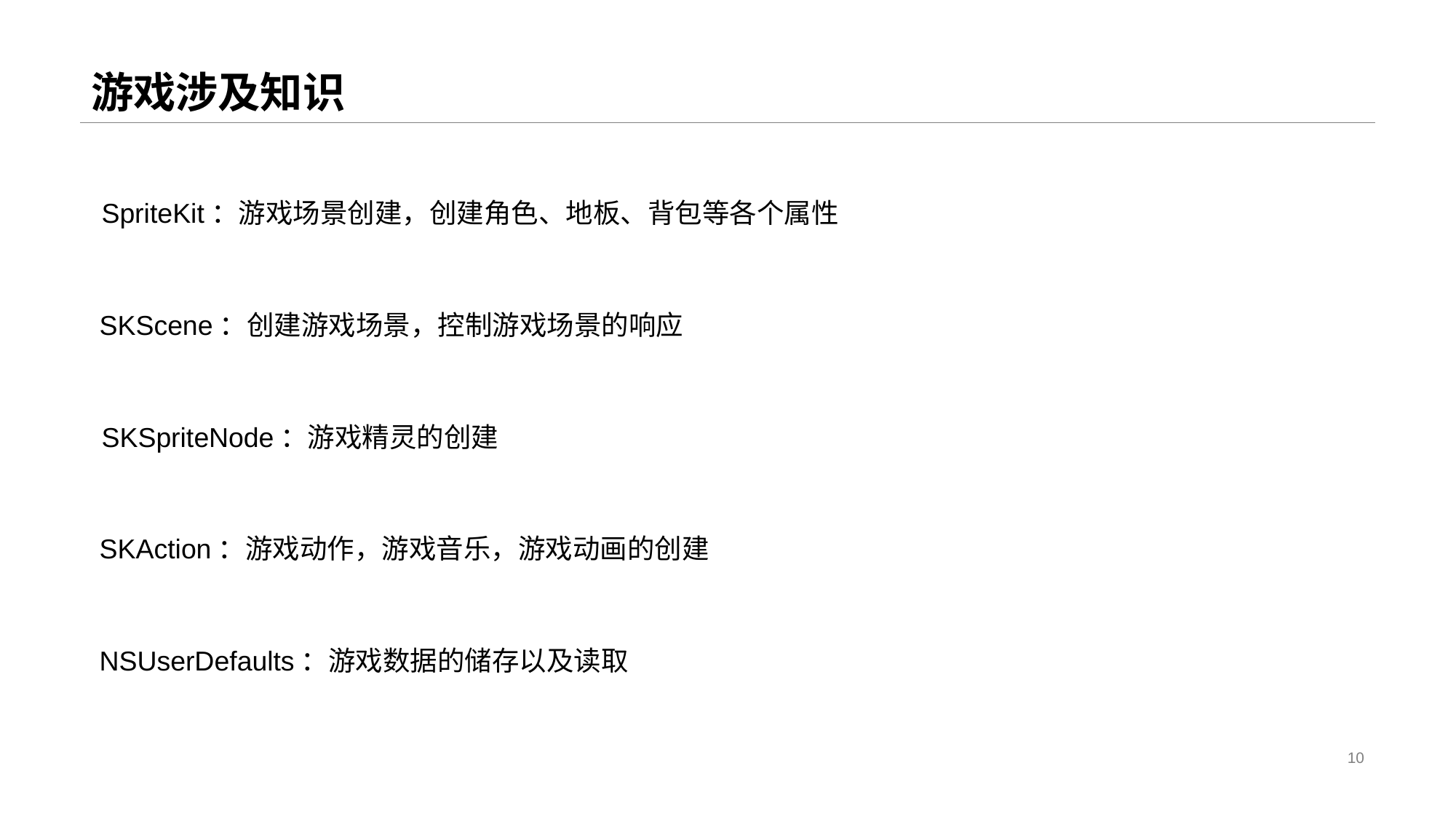

# 游戏涉及知识
SpriteKit：游戏场景创建，创建角色、地板、背包等各个属性
SKScene：创建游戏场景，控制游戏场景的响应
SKSpriteNode：游戏精灵的创建
SKAction：游戏动作，游戏音乐，游戏动画的创建
NSUserDefaults：游戏数据的储存以及读取
10